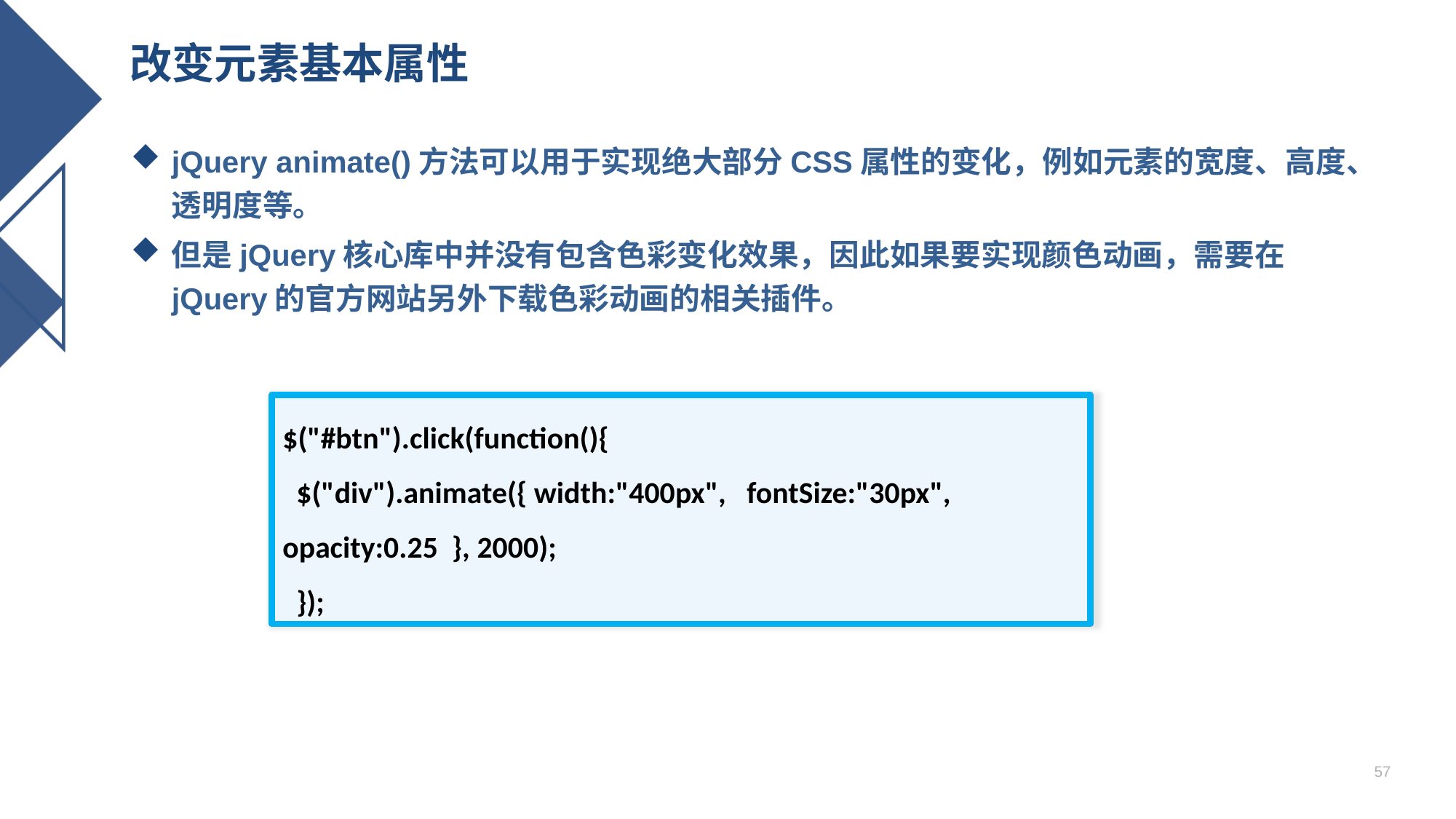

# 改变元素基本属性
jQuery animate()方法可以用于实现绝大部分CSS属性的变化，例如元素的宽度、高度、透明度等。
但是jQuery核心库中并没有包含色彩变化效果，因此如果要实现颜色动画，需要在jQuery的官方网站另外下载色彩动画的相关插件。
$("#btn").click(function(){
  $("div").animate({ width:"400px",   fontSize:"30px",   opacity:0.25  }, 2000);
  });
57